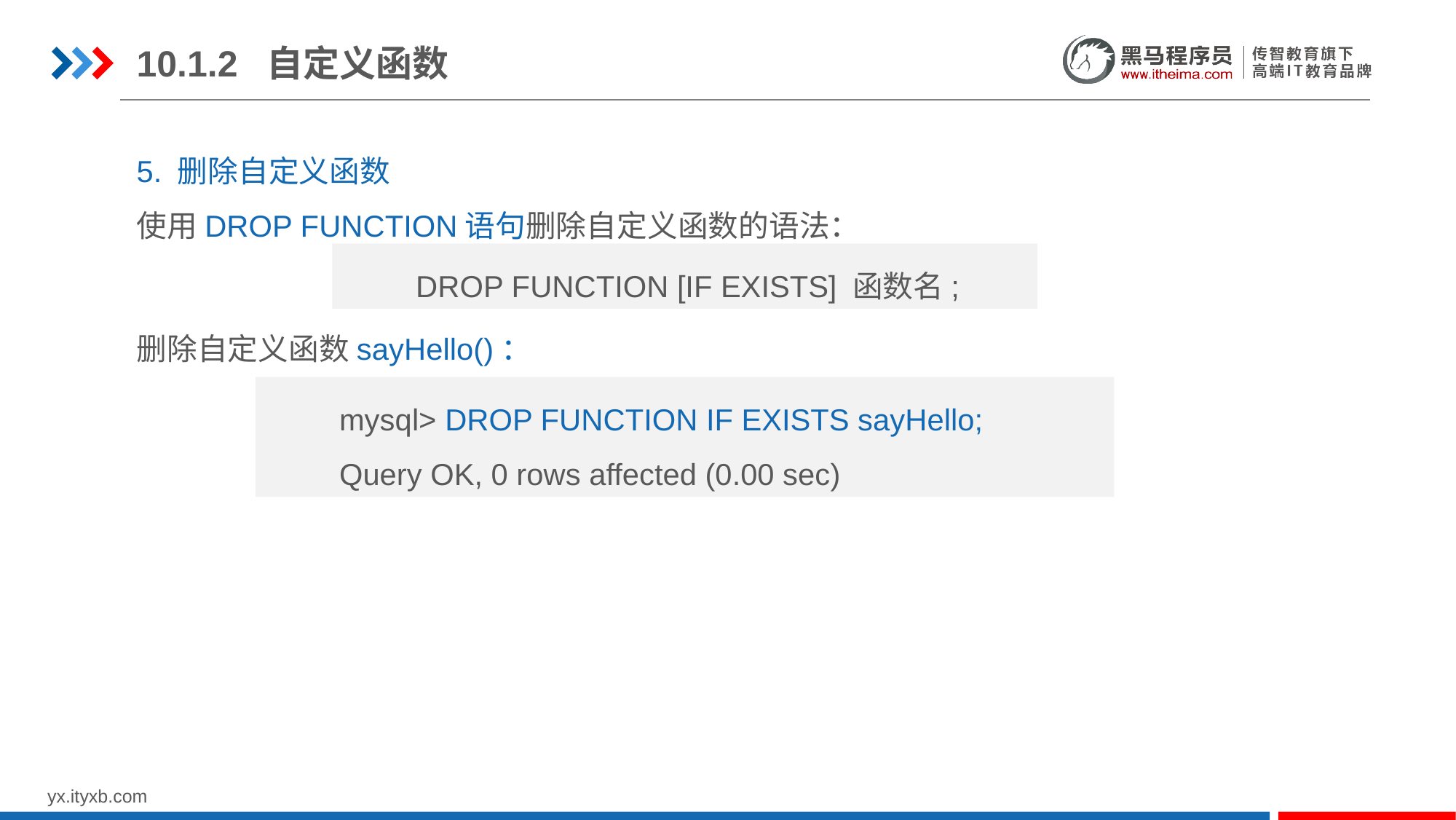

10.1.2  自定义函数
5. 删除自定义函数
使用DROP FUNCTION语句删除自定义函数的语法：
DROP FUNCTION [IF EXISTS] 函数名;
删除自定义函数sayHello()：
mysql> DROP FUNCTION IF EXISTS sayHello;
Query OK, 0 rows affected (0.00 sec)